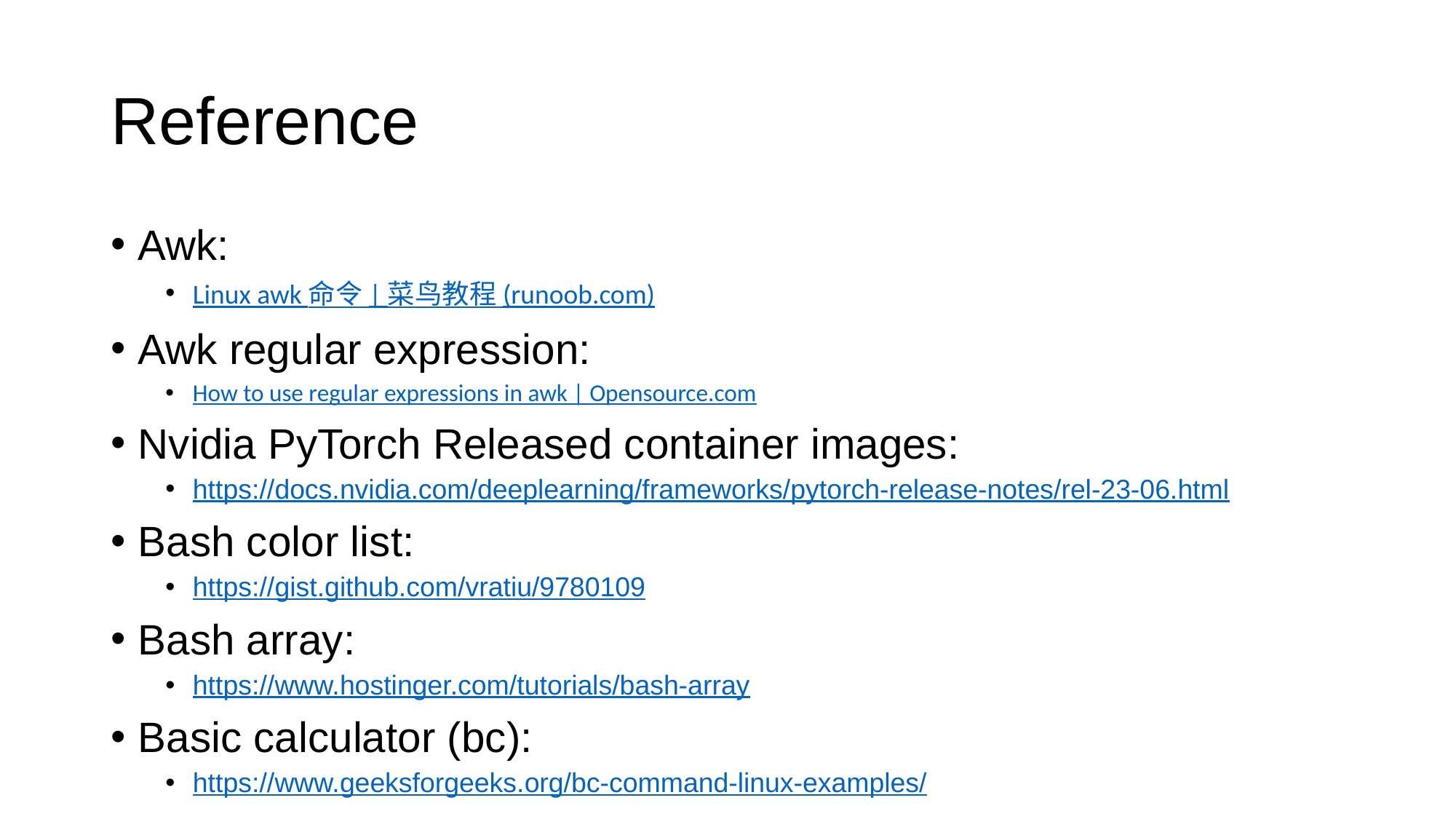

# Reference
Awk:
Linux awk 命令 | 菜鸟教程 (runoob.com)
Awk regular expression:
How to use regular expressions in awk | Opensource.com
Nvidia PyTorch Released container images:
https://docs.nvidia.com/deeplearning/frameworks/pytorch-release-notes/rel-23-06.html
Bash color list:
https://gist.github.com/vratiu/9780109
Bash array:
https://www.hostinger.com/tutorials/bash-array
Basic calculator (bc):
https://www.geeksforgeeks.org/bc-command-linux-examples/